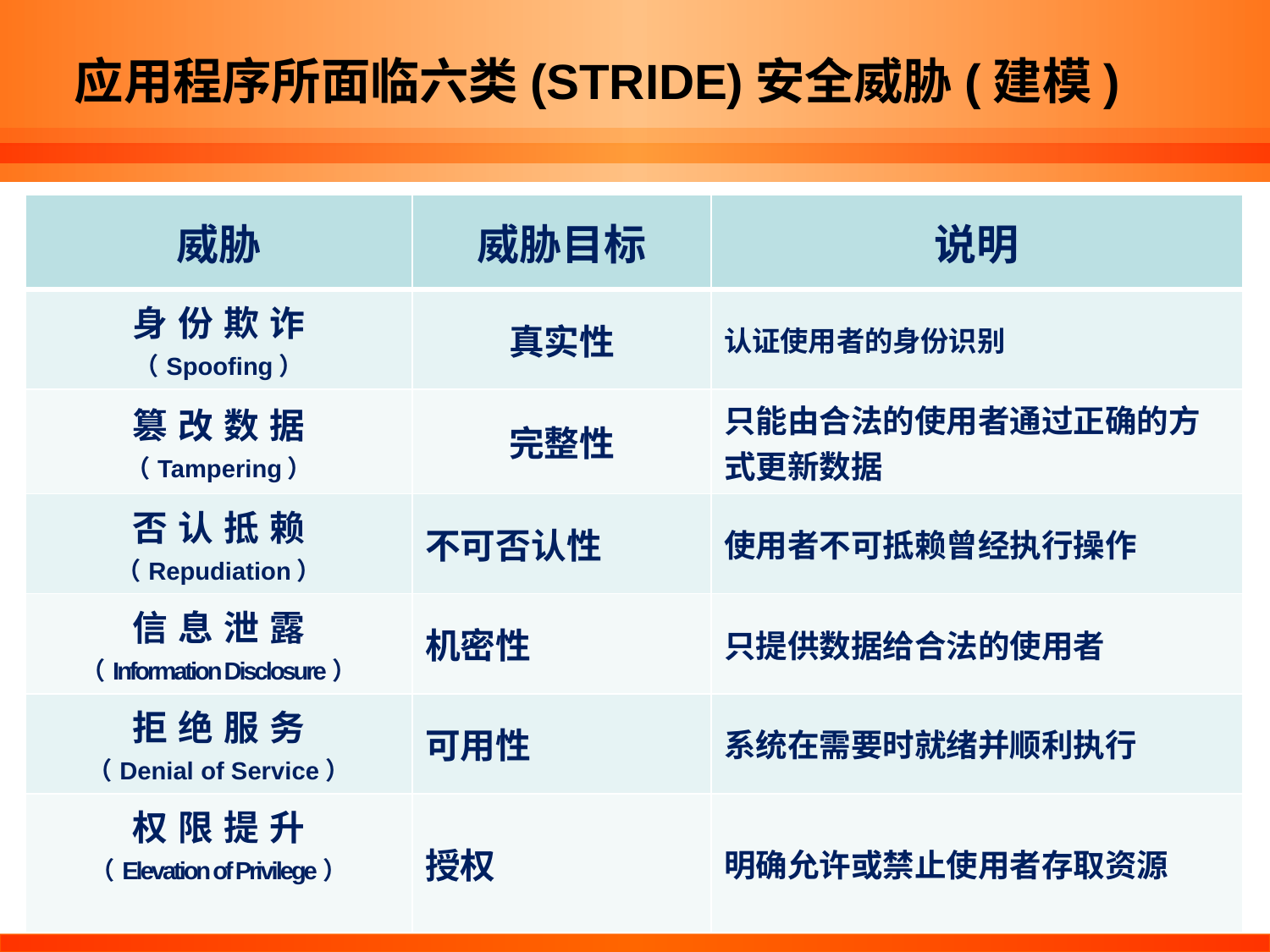

# 应用程序所面临六类(STRIDE)安全威胁(建模)
| 威胁 | 威胁目标 | 说明 |
| --- | --- | --- |
| 身份欺诈 （Spoofing） | 真实性 | 认证使用者的身份识别 |
| 篡改数据 （Tampering） | 完整性 | 只能由合法的使用者通过正确的方式更新数据 |
| 否认抵赖 （Repudiation） | 不可否认性 | 使用者不可抵赖曾经执行操作 |
| 信息泄露 （Information Disclosure） | 机密性 | 只提供数据给合法的使用者 |
| 拒绝服务 （Denial of Service） | 可用性 | 系统在需要时就绪并顺利执行 |
| 权限提升 （Elevation of Privilege） | 授权 | 明确允许或禁止使用者存取资源 |